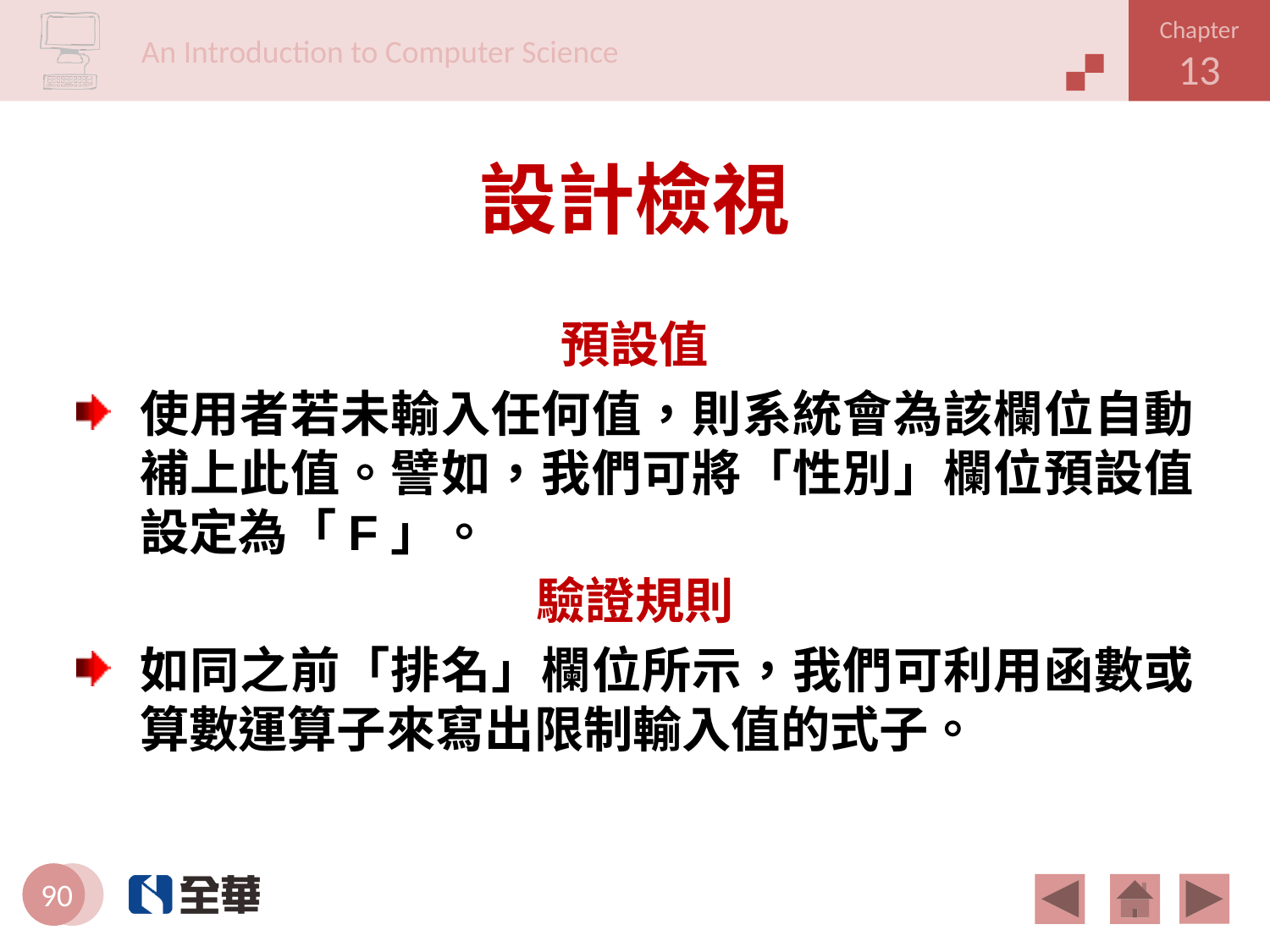

# 設計檢視
預設值
使用者若未輸入任何值，則系統會為該欄位自動補上此值。譬如，我們可將「性別」欄位預設值設定為「F」。
驗證規則
如同之前「排名」欄位所示，我們可利用函數或算數運算子來寫出限制輸入值的式子。